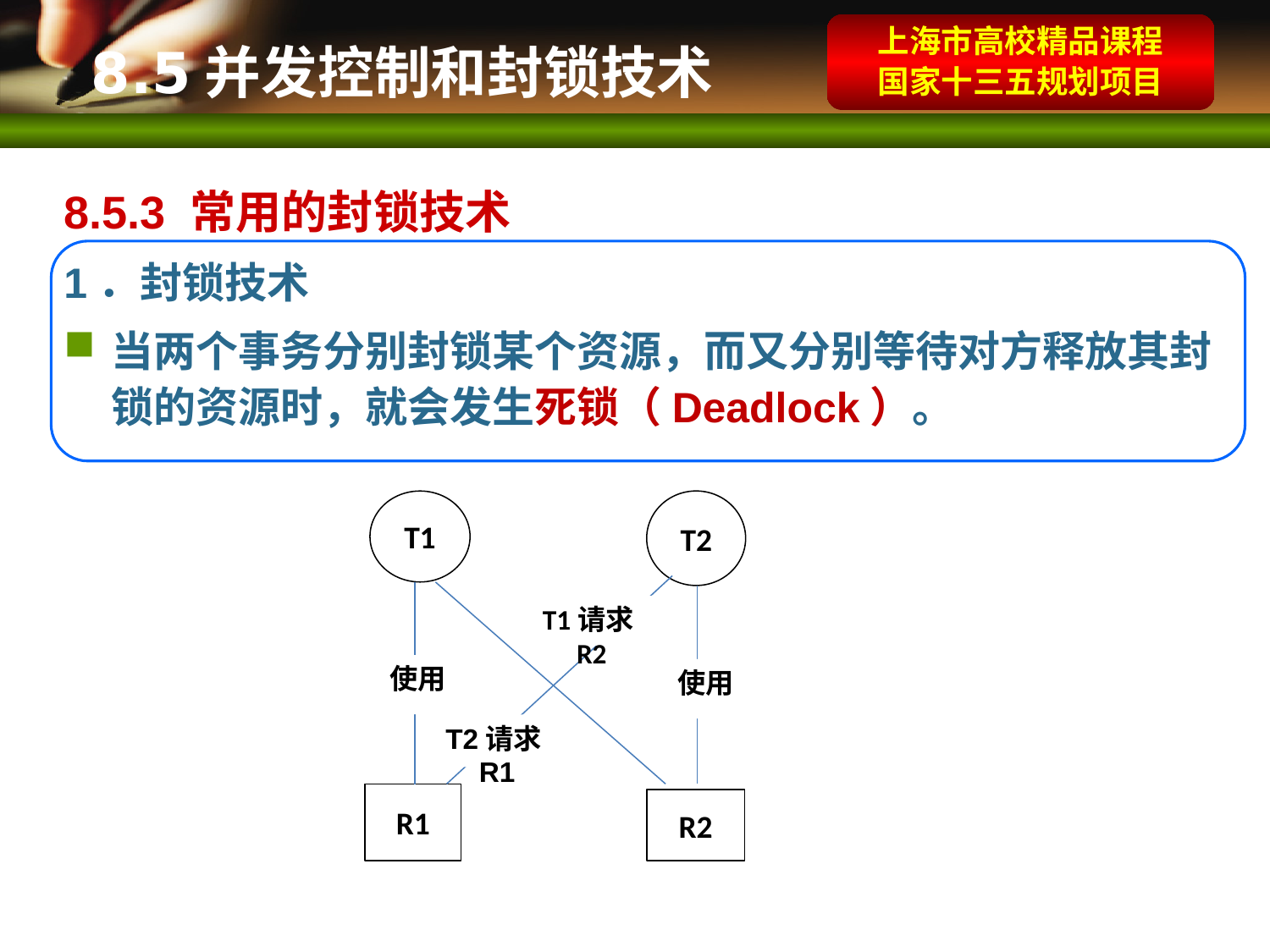

上海市高校精品课程
国家十三五规划项目
    8.5并发控制和封锁技术
8.5.3 常用的封锁技术
1．封锁技术
当两个事务分别封锁某个资源，而又分别等待对方释放其封锁的资源时，就会发生死锁（Deadlock）。

T1
T2
T1请求R2
使用
使用
T2请求R1
R1
R2